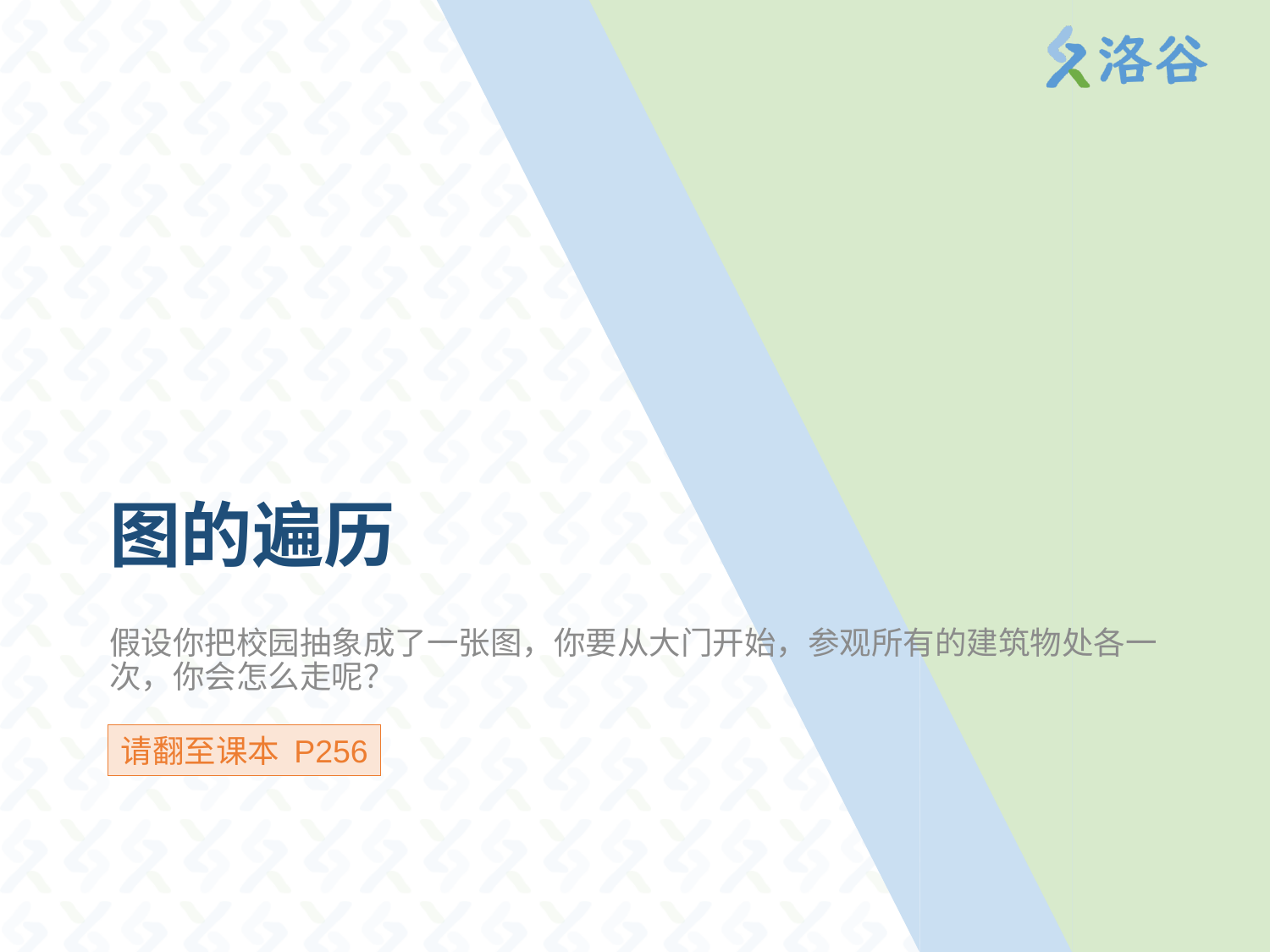

# 图的遍历
假设你把校园抽象成了一张图，你要从大门开始，参观所有的建筑物处各一次，你会怎么走呢？
请翻至课本 P256